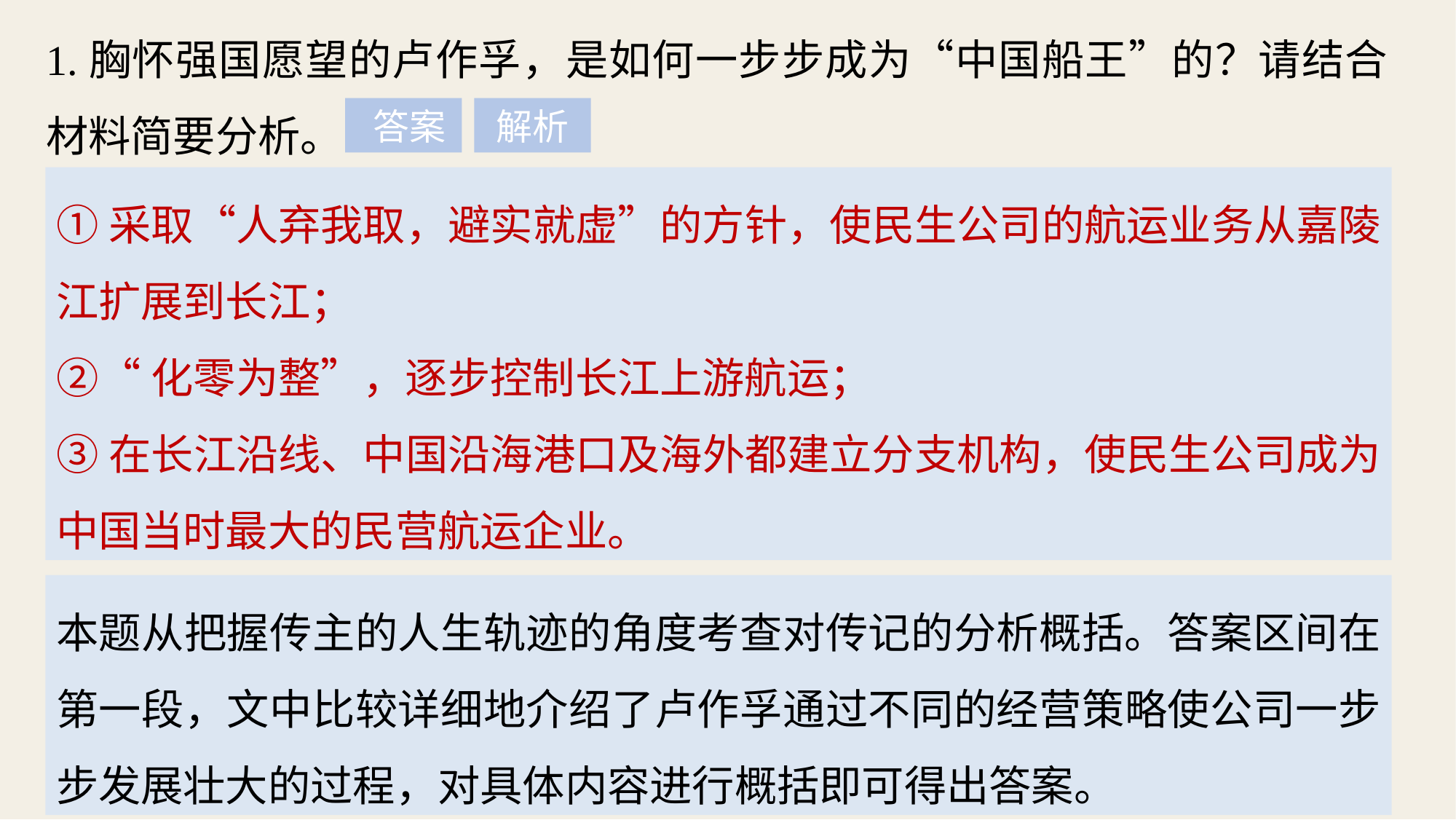

1.胸怀强国愿望的卢作孚，是如何一步步成为“中国船王”的？请结合材料简要分析。
 答案
解析
①采取“人弃我取，避实就虚”的方针，使民生公司的航运业务从嘉陵江扩展到长江；
②“化零为整”，逐步控制长江上游航运；
③在长江沿线、中国沿海港口及海外都建立分支机构，使民生公司成为中国当时最大的民营航运企业。
本题从把握传主的人生轨迹的角度考查对传记的分析概括。答案区间在第一段，文中比较详细地介绍了卢作孚通过不同的经营策略使公司一步步发展壮大的过程，对具体内容进行概括即可得出答案。